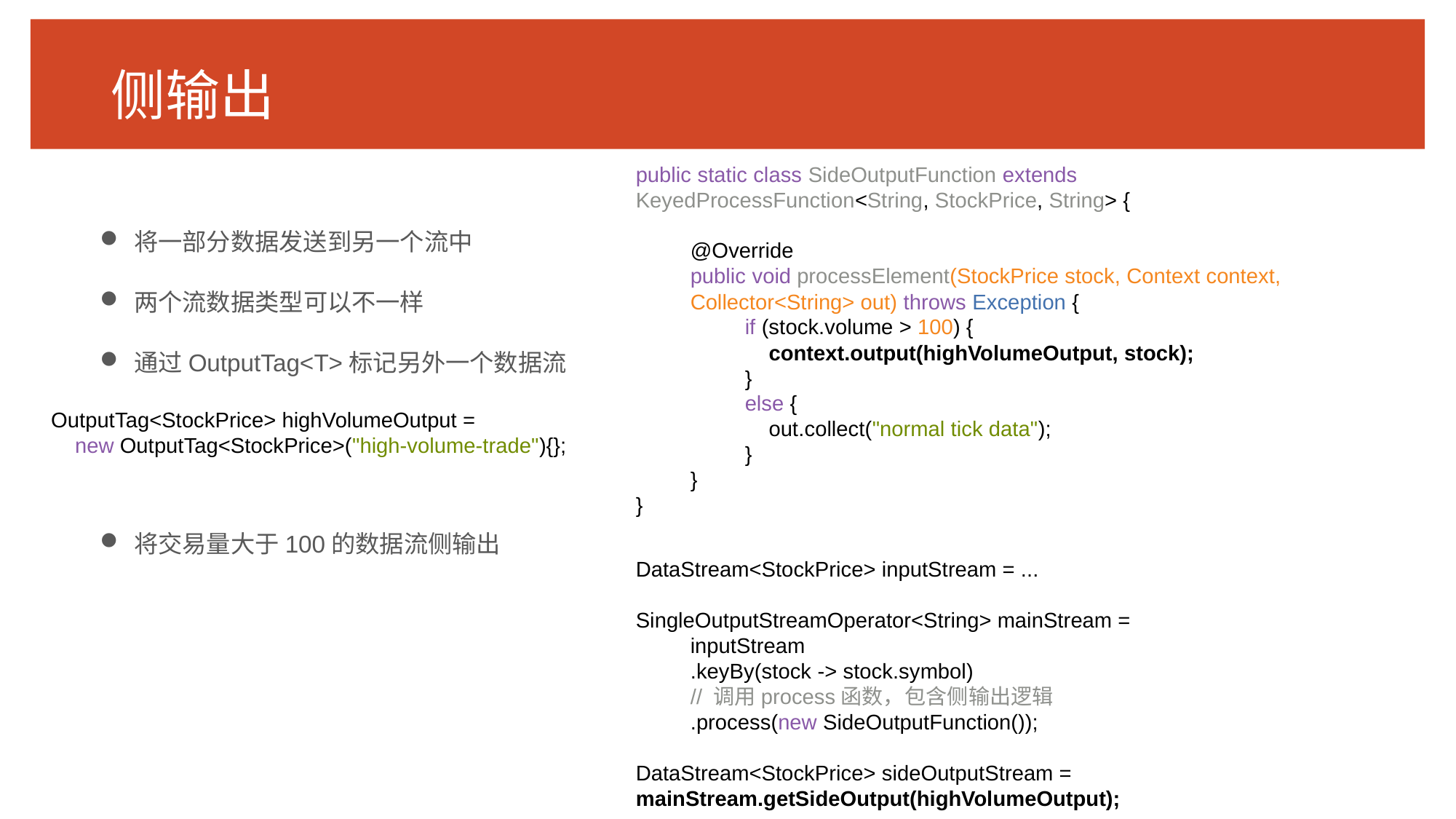

# 侧输出
public static class SideOutputFunction extends KeyedProcessFunction<String, StockPrice, String> {

@Override
public void processElement(StockPrice stock, Context context, Collector<String> out) throws Exception {
if (stock.volume > 100) {
    context.output(highVolumeOutput, stock);
}
else {
    out.collect("normal tick data");
}
}
}
将一部分数据发送到另一个流中
两个流数据类型可以不一样
通过OutputTag<T>标记另外一个数据流

将交易量大于100的数据流侧输出

OutputTag<StockPrice> highVolumeOutput =
    new OutputTag<StockPrice>("high-volume-trade"){};
DataStream<StockPrice> inputStream = ...

SingleOutputStreamOperator<String> mainStream =
inputStream
.keyBy(stock -> stock.symbol)
// 调用process函数，包含侧输出逻辑
.process(new SideOutputFunction());

DataStream<StockPrice> sideOutputStream = mainStream.getSideOutput(highVolumeOutput);